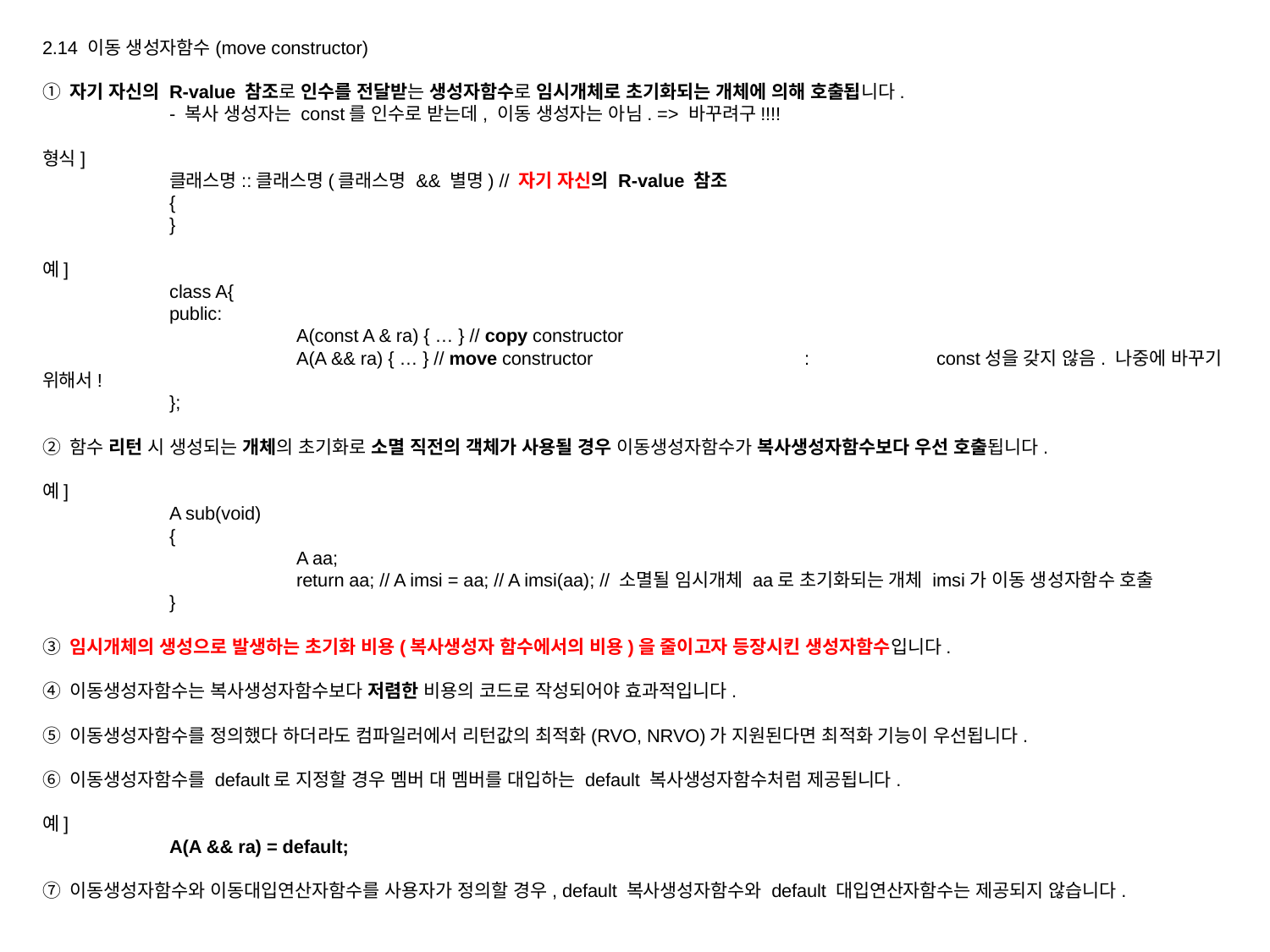

2.14 이동 생성자함수(move constructor)

① 자기 자신의 R-value 참조로 인수를 전달받는 생성자함수로 임시개체로 초기화되는 개체에 의해 호출됩니다.
	- 복사 생성자는 const를 인수로 받는데, 이동 생성자는 아님. => 바꾸려구!!!!

형식]
	클래스명::클래스명(클래스명 && 별명) // 자기 자신의 R-value 참조
	{
	}

예]
	class A{
	public:
		A(const A & ra) { … } // copy constructor
		A(A && ra) { … } // move constructor		:	 const성을 갖지 않음. 나중에 바꾸기 위해서!
	};

② 함수 리턴 시 생성되는 개체의 초기화로 소멸 직전의 객체가 사용될 경우 이동생성자함수가 복사생성자함수보다 우선 호출됩니다.

예]
	A sub(void)
	{
		A aa;
		return aa; // A imsi = aa; // A imsi(aa); // 소멸될 임시개체 aa로 초기화되는 개체 imsi가 이동 생성자함수 호출
	}

③ 임시개체의 생성으로 발생하는 초기화 비용(복사생성자 함수에서의 비용)을 줄이고자 등장시킨 생성자함수입니다.

④ 이동생성자함수는 복사생성자함수보다 저렴한 비용의 코드로 작성되어야 효과적입니다.

⑤ 이동생성자함수를 정의했다 하더라도 컴파일러에서 리턴값의 최적화(RVO, NRVO)가 지원된다면 최적화 기능이 우선됩니다.

⑥ 이동생성자함수를 default로 지정할 경우 멤버 대 멤버를 대입하는 default 복사생성자함수처럼 제공됩니다.

예]
	A(A && ra) = default;

⑦ 이동생성자함수와 이동대입연산자함수를 사용자가 정의할 경우, default 복사생성자함수와 default 대입연산자함수는 제공되지 않습니다.